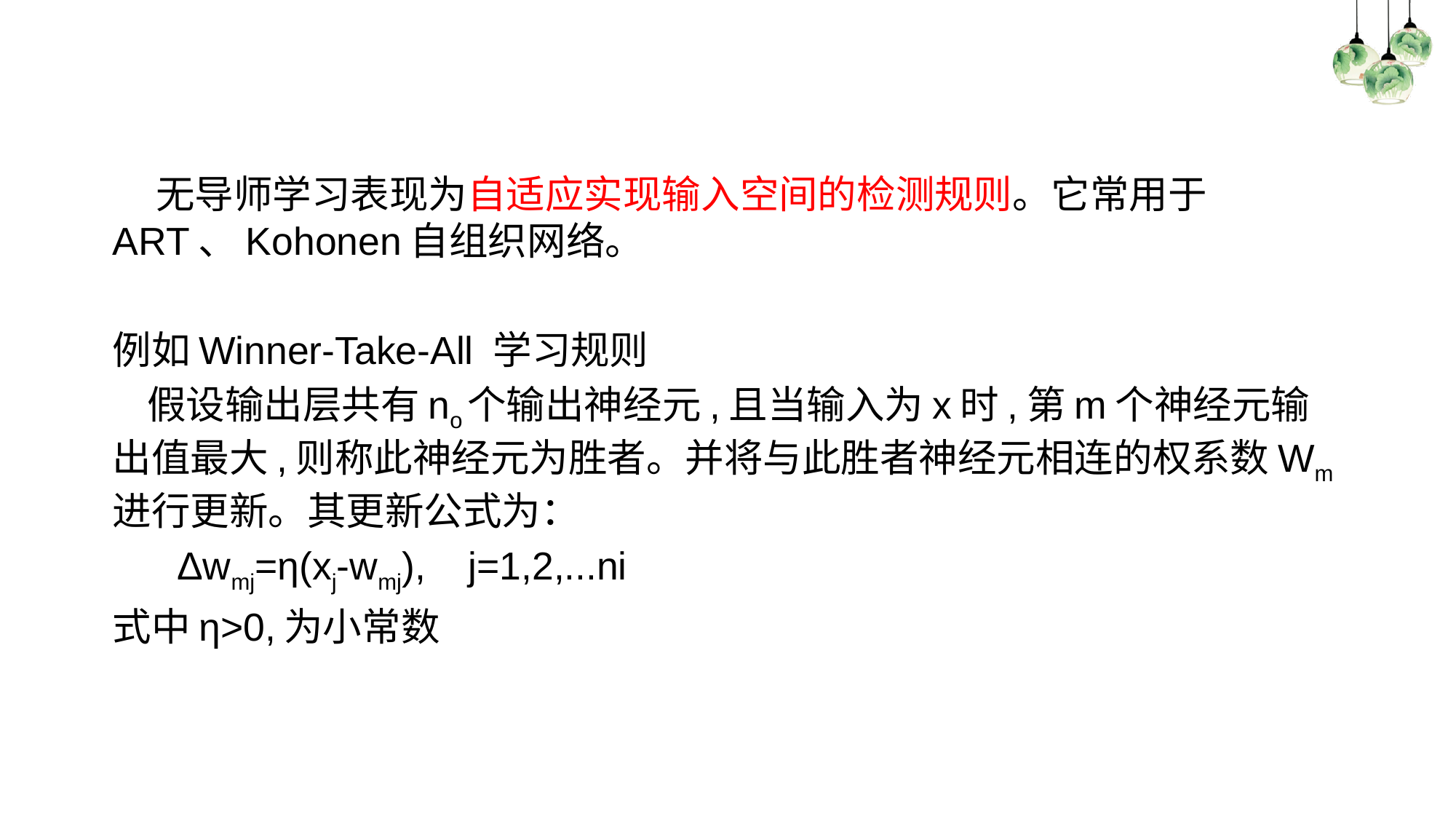

无导师学习表现为自适应实现输入空间的检测规则。它常用于ART、Kohonen自组织网络。

例如Winner-Take-All 学习规则
   假设输出层共有no个输出神经元,且当输入为x时,第m个神经元输出值最大,则称此神经元为胜者。并将与此胜者神经元相连的权系数Wm 进行更新。其更新公式为：
      Δwmj=η(xj-wmj),    j=1,2,...ni
式中η>0,为小常数